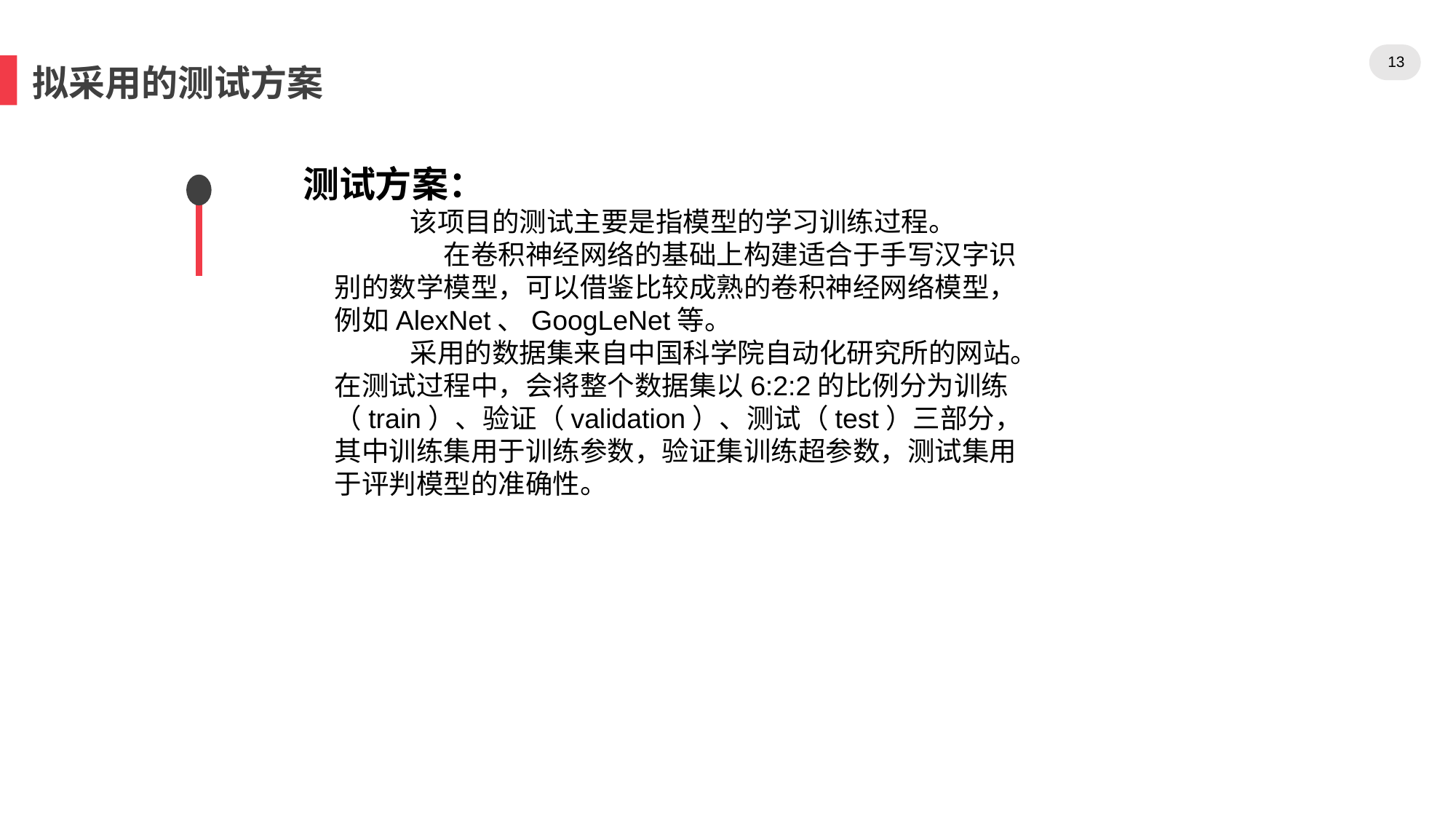

13
拟采用的测试方案

测试方案：
      该项目的测试主要是指模型的学习训练过程。
	在卷积神经网络的基础上构建适合于手写汉字识别的数学模型，可以借鉴比较成熟的卷积神经网络模型，例如AlexNet、GoogLeNet等。
      采用的数据集来自中国科学院自动化研究所的网站。在测试过程中，会将整个数据集以6:2:2的比例分为训练（train）、验证（validation）、测试（test）三部分，其中训练集用于训练参数，验证集训练超参数，测试集用于评判模型的准确性。